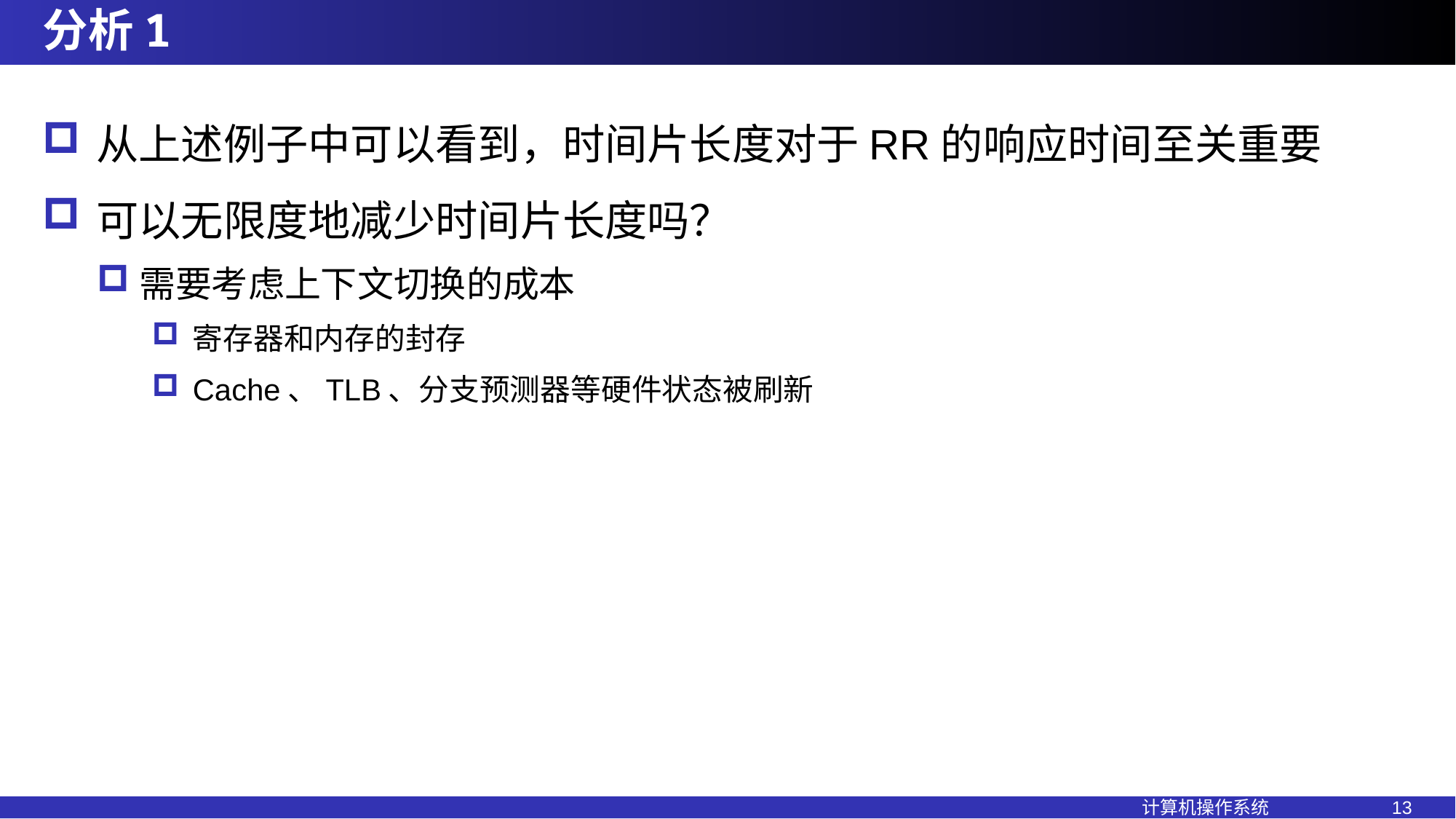

# 分析1
从上述例子中可以看到，时间片长度对于RR的响应时间至关重要
可以无限度地减少时间片长度吗？
需要考虑上下文切换的成本
寄存器和内存的封存
Cache、TLB、分支预测器等硬件状态被刷新
计算机操作系统                     13